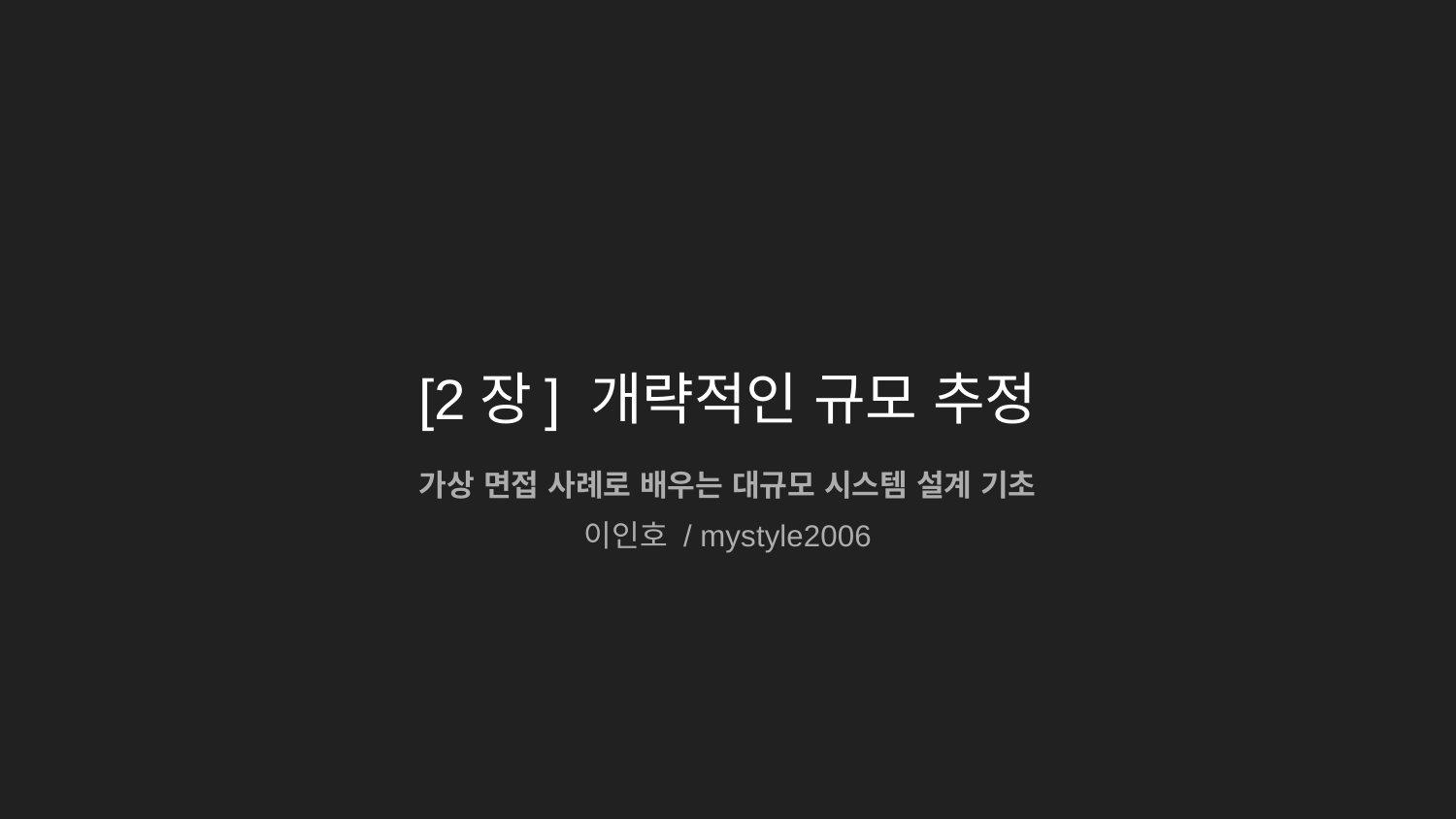

# [2장] 개략적인 규모 추정
가상 면접 사례로 배우는 대규모 시스템 설계 기초
이인호 / mystyle2006